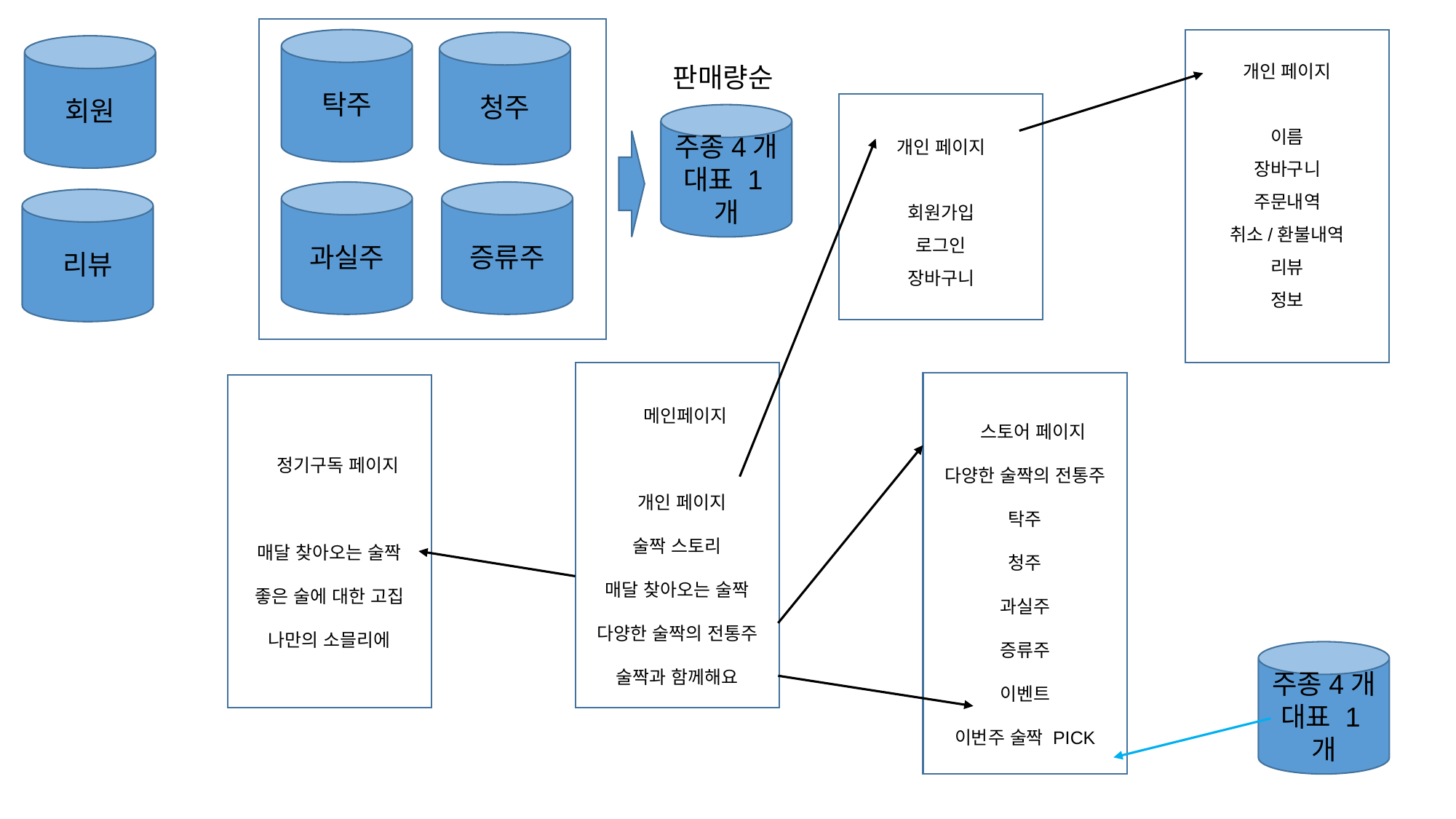

탁주
개인 페이지

이름
장바구니
주문내역
취소/환불내역
리뷰
정보

청주
회원
판매량순
개인 페이지

회원가입
로그인
장바구니
주종4개
대표 1개

과실주
증류주
리뷰
S메인페이지

 개인 페이지
술짝 스토리
매달 찾아오는 술짝
다양한 술짝의 전통주
술짝과 함께해요
S스토어 페이지
다양한 술짝의 전통주
탁주
청주
과실주
증류주
이벤트
이번주 술짝 PICK
S정기구독 페이지

매달 찾아오는 술짝
좋은 술에 대한 고집
나만의 소믈리에
주종4개
대표 1개